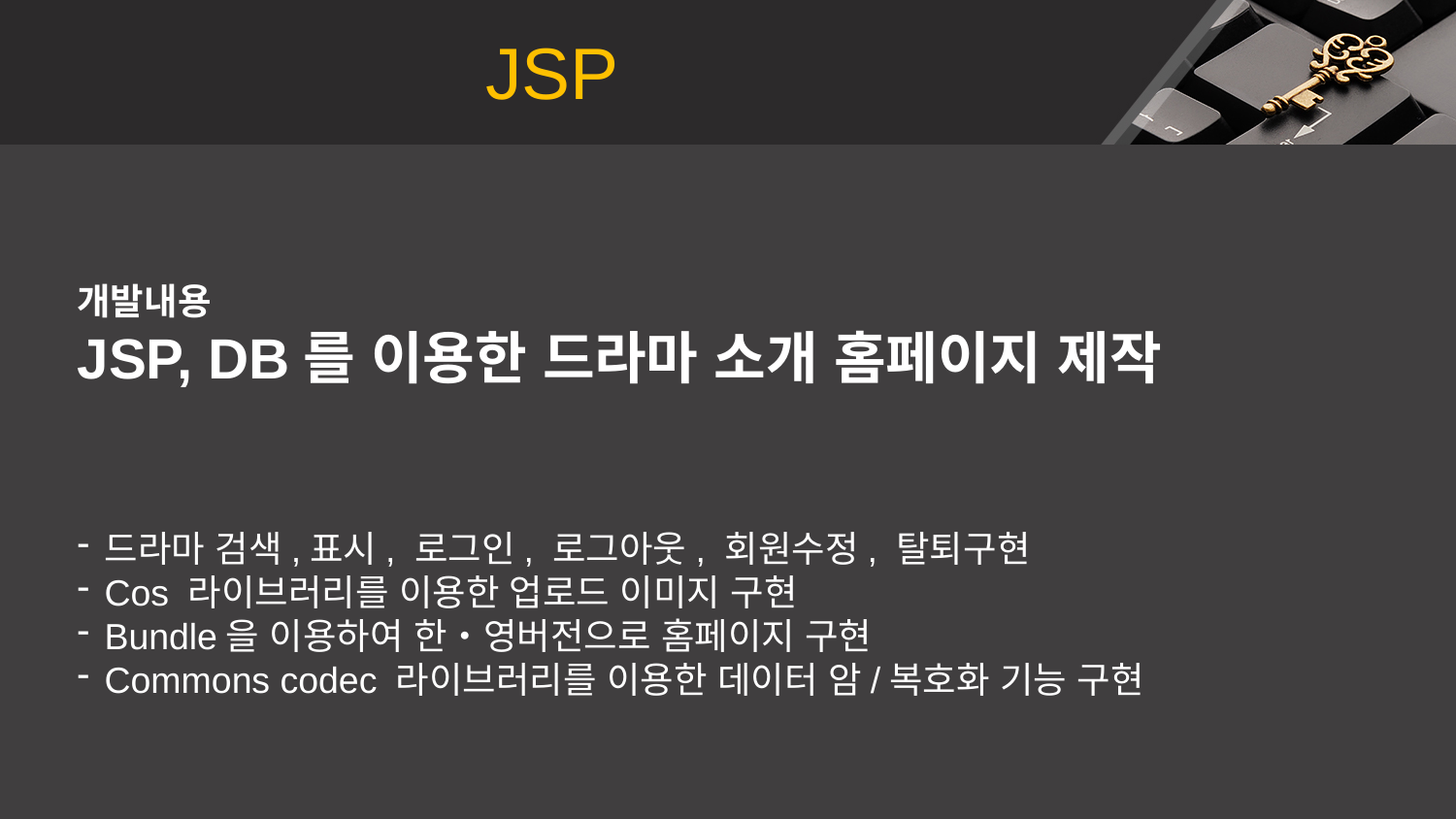

JSP
개발내용
JSP, DB를 이용한 드라마 소개 홈페이지 제작

드라마 검색,표시, 로그인, 로그아웃, 회원수정, 탈퇴구현
Cos 라이브러리를 이용한 업로드 이미지 구현
Bundle을 이용하여 한・영버전으로 홈페이지 구현
Commons codec 라이브러리를 이용한 데이터 암/복호화 기능 구현